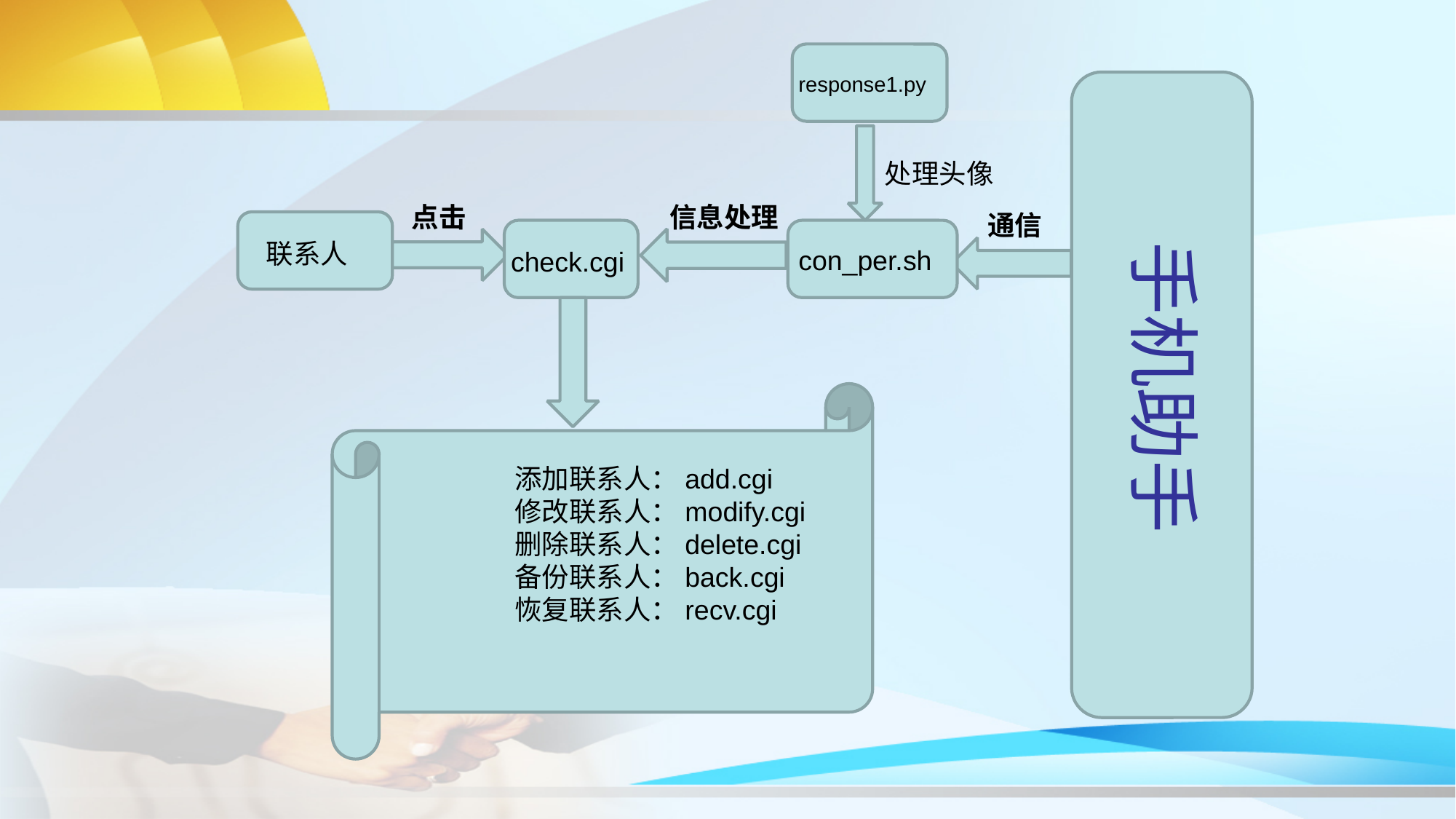

response1.py

手机助手
处理头像
点击
信息处理
通信

联系人

con_per.sh
check.cgi

添加联系人：add.cgi
修改联系人：modify.cgi
删除联系人：delete.cgi
备份联系人：back.cgi
恢复联系人：recv.cgi